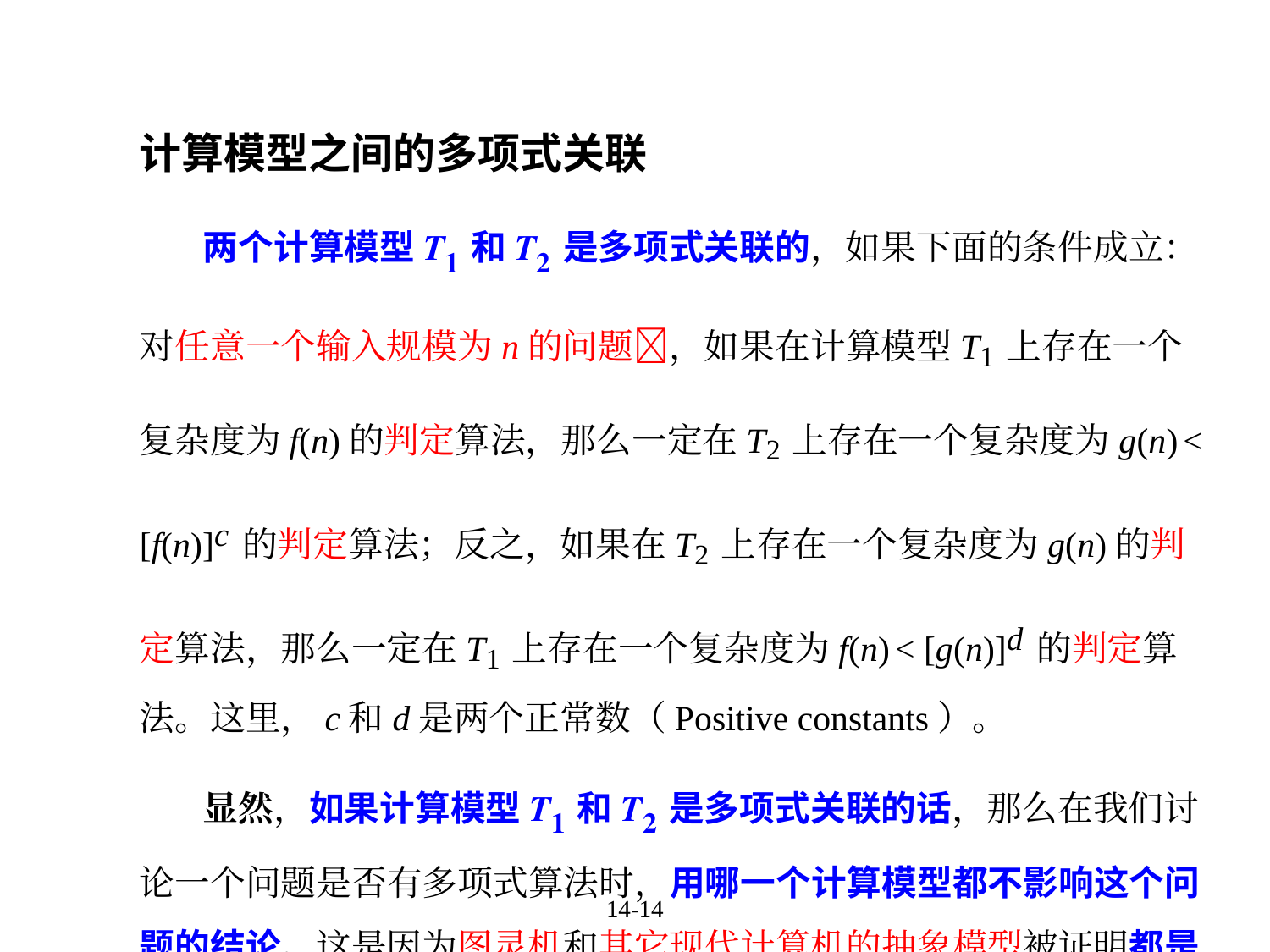

计算模型之间的多项式关联
两个计算模型T1和T2是多项式关联的，如果下面的条件成立：对任意一个输入规模为n的问题π，如果在计算模型T1上存在一个复杂度为f(n)的判定算法，那么一定在T2上存在一个复杂度为g(n) < [f(n)]c的判定算法；反之，如果在T2上存在一个复杂度为g(n)的判定算法，那么一定在T1上存在一个复杂度为f(n) < [g(n)]d的判定算法。这里，c和d是两个正常数（Positive constants）。
显然，如果计算模型T1和T2是多项式关联的话，那么在我们讨论一个问题是否有多项式算法时，用哪一个计算模型都不影响这个问题的结论。这是因为图灵机和其它现代计算机的抽象模型被证明都是多项式关联的，所以我们可随意从中选取一个模型来讨论。
14-14